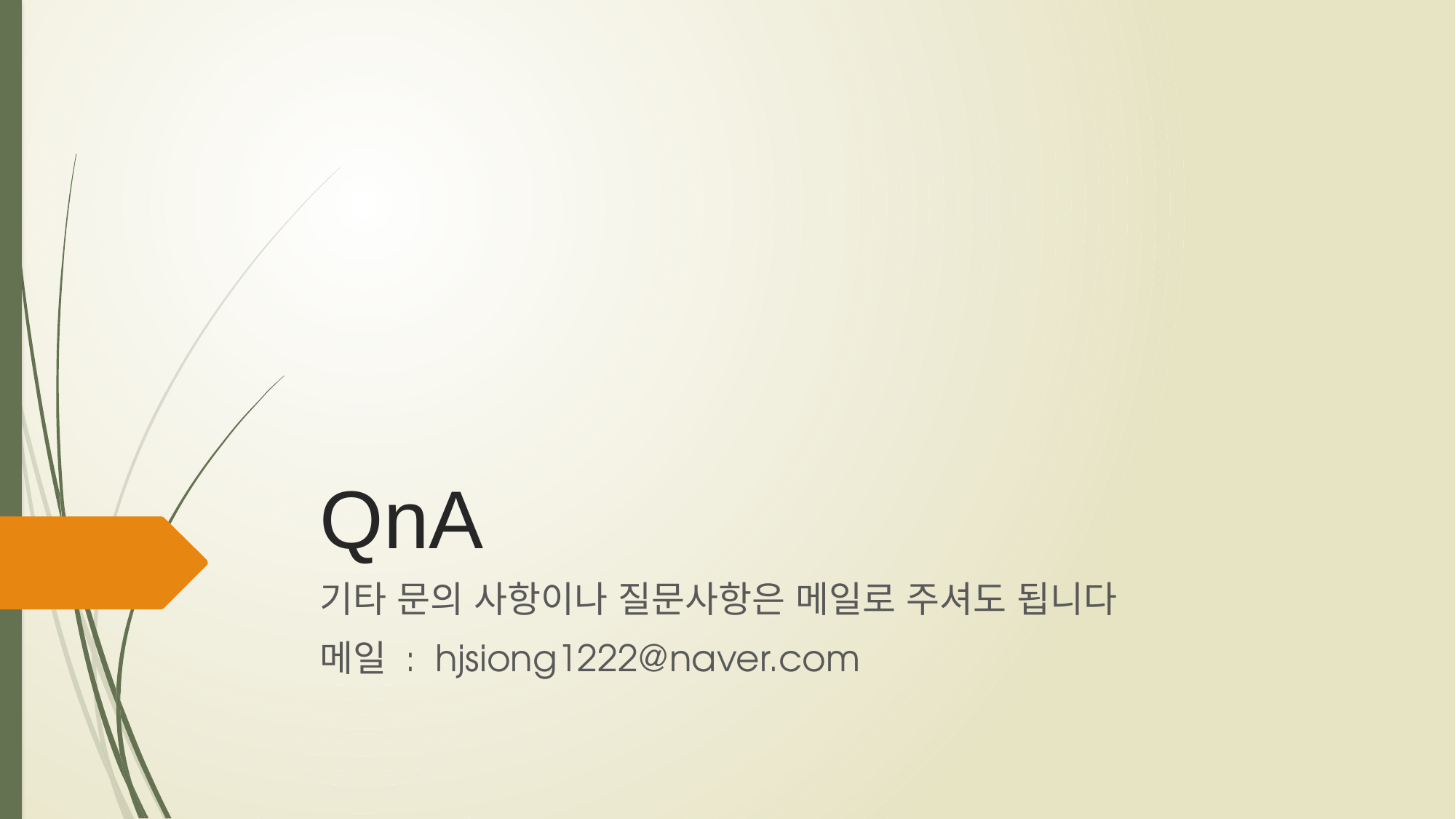

# QnA
기타 문의 사항이나 질문사항은 메일로 주셔도 됩니다
메일 :  hjsiong1222@naver.com